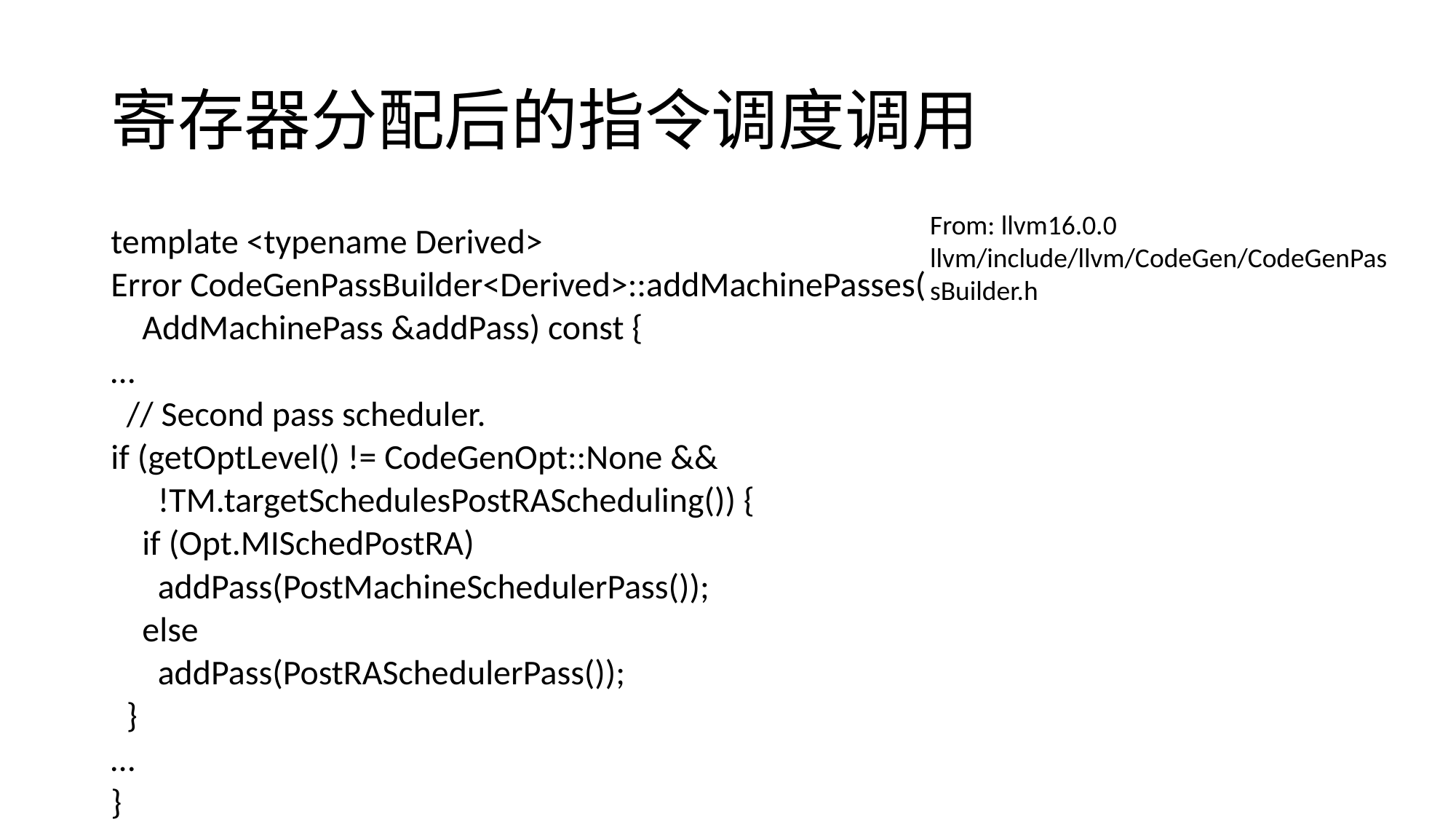

# 寄存器分配后的指令调度调用
From: llvm16.0.0 llvm/include/llvm/CodeGen/CodeGenPassBuilder.h
template <typename Derived>
Error CodeGenPassBuilder<Derived>::addMachinePasses(
    AddMachinePass &addPass) const {
…
  // Second pass scheduler.
if (getOptLevel() != CodeGenOpt::None &&
      !TM.targetSchedulesPostRAScheduling()) {
    if (Opt.MISchedPostRA)
      addPass(PostMachineSchedulerPass());
    else
      addPass(PostRASchedulerPass());
  }
…
}